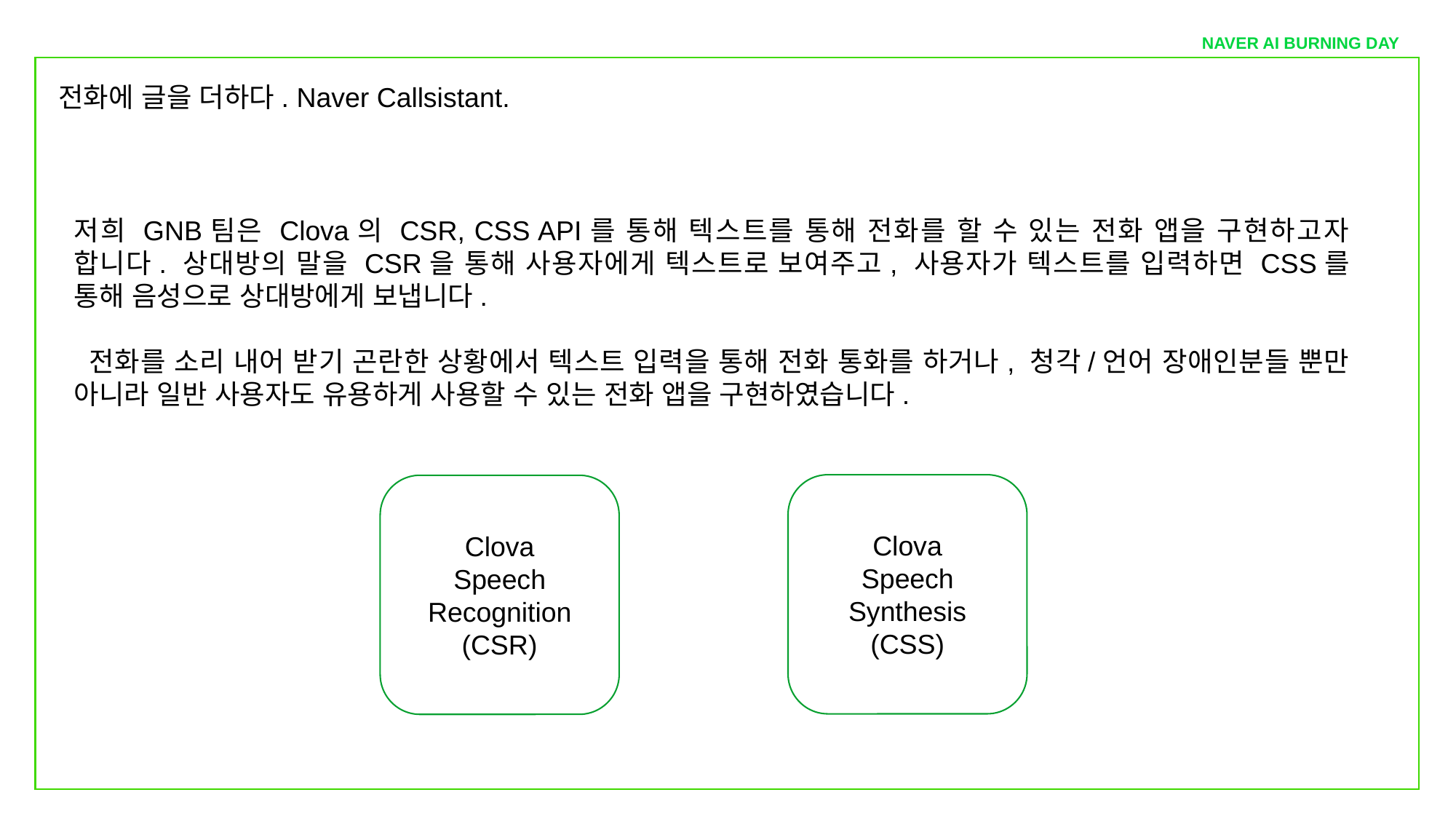

NAVER AI BURNING DAY

 전화에 글을 더하다. Naver Callsistant.

저희 GNB팀은 Clova의 CSR, CSS API를 통해 텍스트를 통해 전화를 할 수 있는 전화 앱을 구현하고자 합니다. 상대방의 말을 CSR을 통해 사용자에게 텍스트로 보여주고, 사용자가 텍스트를 입력하면 CSS를 통해 음성으로 상대방에게 보냅니다.

 전화를 소리 내어 받기 곤란한 상황에서 텍스트 입력을 통해 전화 통화를 하거나, 청각/언어 장애인분들 뿐만 아니라 일반 사용자도 유용하게 사용할 수 있는 전화 앱을 구현하였습니다.
Clova
Speech
Synthesis
(CSS)
Clova
Speech
Recognition
(CSR)